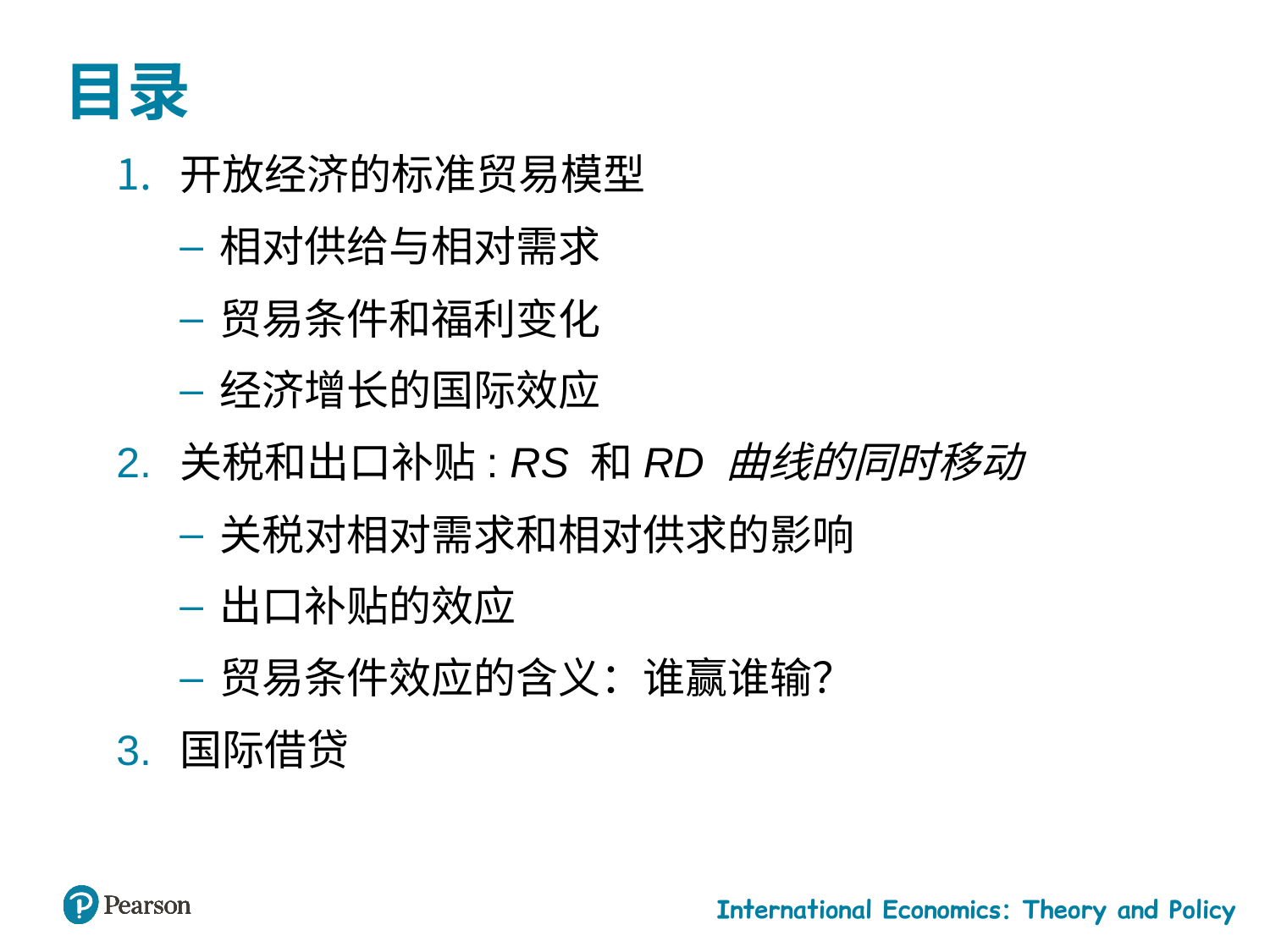

# 目录
开放经济的标准贸易模型
相对供给与相对需求
贸易条件和福利变化
经济增长的国际效应
关税和出口补贴: RS 和RD 曲线的同时移动
关税对相对需求和相对供求的影响
出口补贴的效应
贸易条件效应的含义：谁赢谁输？
国际借贷